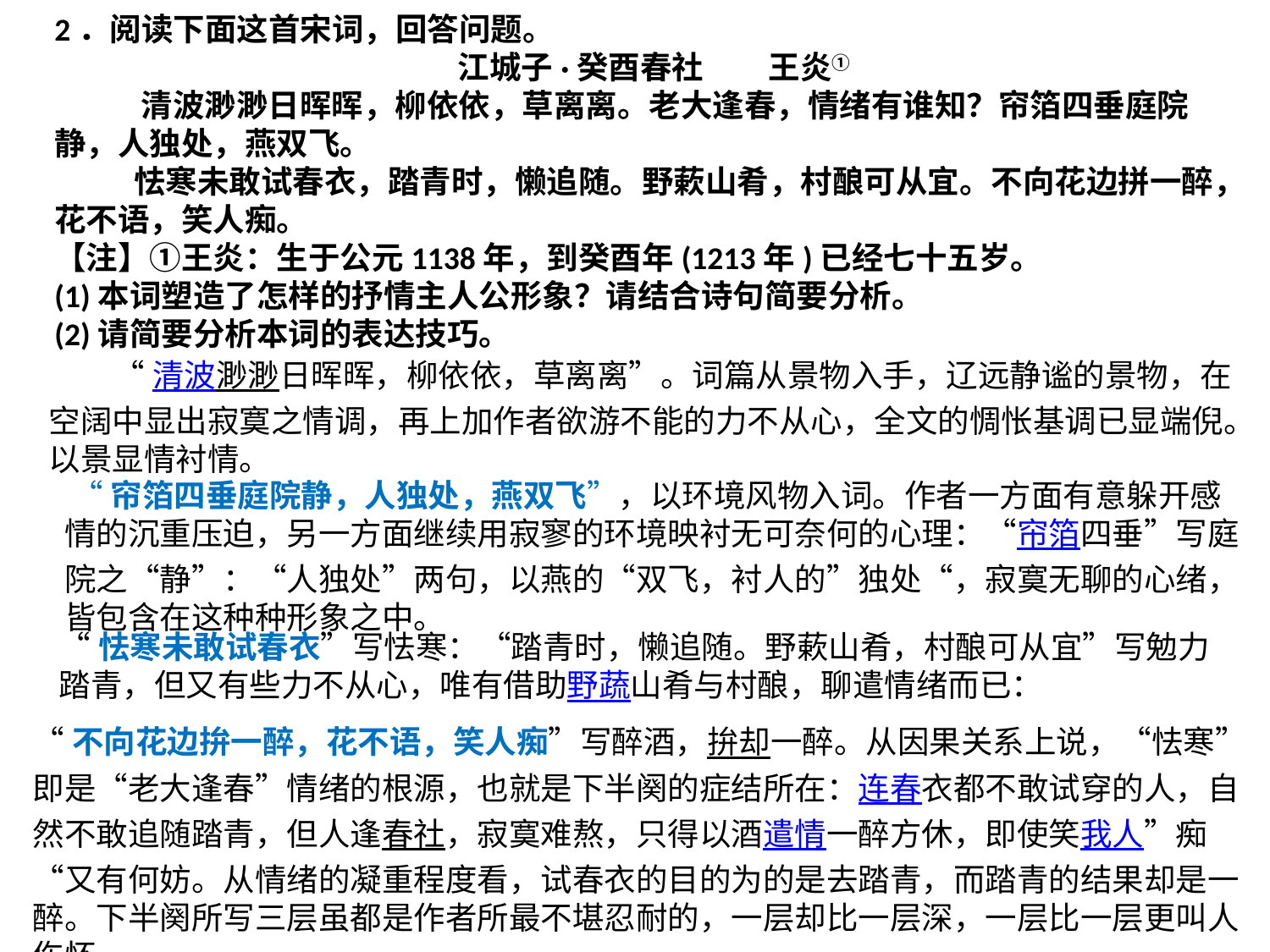

2．阅读下面这首宋词，回答问题。
                                                       江城子·癸酉春社         王炎①
           清波渺渺日晖晖，柳依依，草离离。老大逢春，情绪有谁知？帘箔四垂庭院静，人独处，燕双飞。
          怯寒未敢试春衣，踏青时，懒追随。野蔌山肴，村酿可从宜。不向花边拼一醉，花不语，笑人痴。
【注】①王炎：生于公元1138年，到癸酉年(1213年)已经七十五岁。
(1)本词塑造了怎样的抒情主人公形象？请结合诗句简要分析。
(2)请简要分析本词的表达技巧。
         “清波渺渺日晖晖，柳依依，草离离”。词篇从景物入手，辽远静谧的景物，在空阔中显出寂寞之情调，再上加作者欲游不能的力不从心，全文的惆怅基调已显端倪。以景显情衬情。
 “帘箔四垂庭院静，人独处，燕双飞”，以环境风物入词。作者一方面有意躲开感情的沉重压迫，另一方面继续用寂寥的环境映衬无可奈何的心理：“帘箔四垂”写庭院之“静”：“人独处”两句，以燕的“双飞，衬人的”独处“，寂寞无聊的心绪，皆包含在这种种形象之中。
“怯寒未敢试春衣”写怯寒：“踏青时，懒追随。野蔌山肴，村酿可从宜”写勉力踏青，但又有些力不从心，唯有借助野蔬山肴与村酿，聊遣情绪而已：
“不向花边拚一醉，花不语，笑人痴”写醉酒，拚却一醉。从因果关系上说，“怯寒”即是“老大逢春”情绪的根源，也就是下半阕的症结所在：连春衣都不敢试穿的人，自然不敢追随踏青，但人逢春社，寂寞难熬，只得以酒遣情一醉方休，即使笑我人”痴“又有何妨。从情绪的凝重程度看，试春衣的目的为的是去踏青，而踏青的结果却是一醉。下半阕所写三层虽都是作者所最不堪忍耐的，一层却比一层深，一层比一层更叫人伤怀。